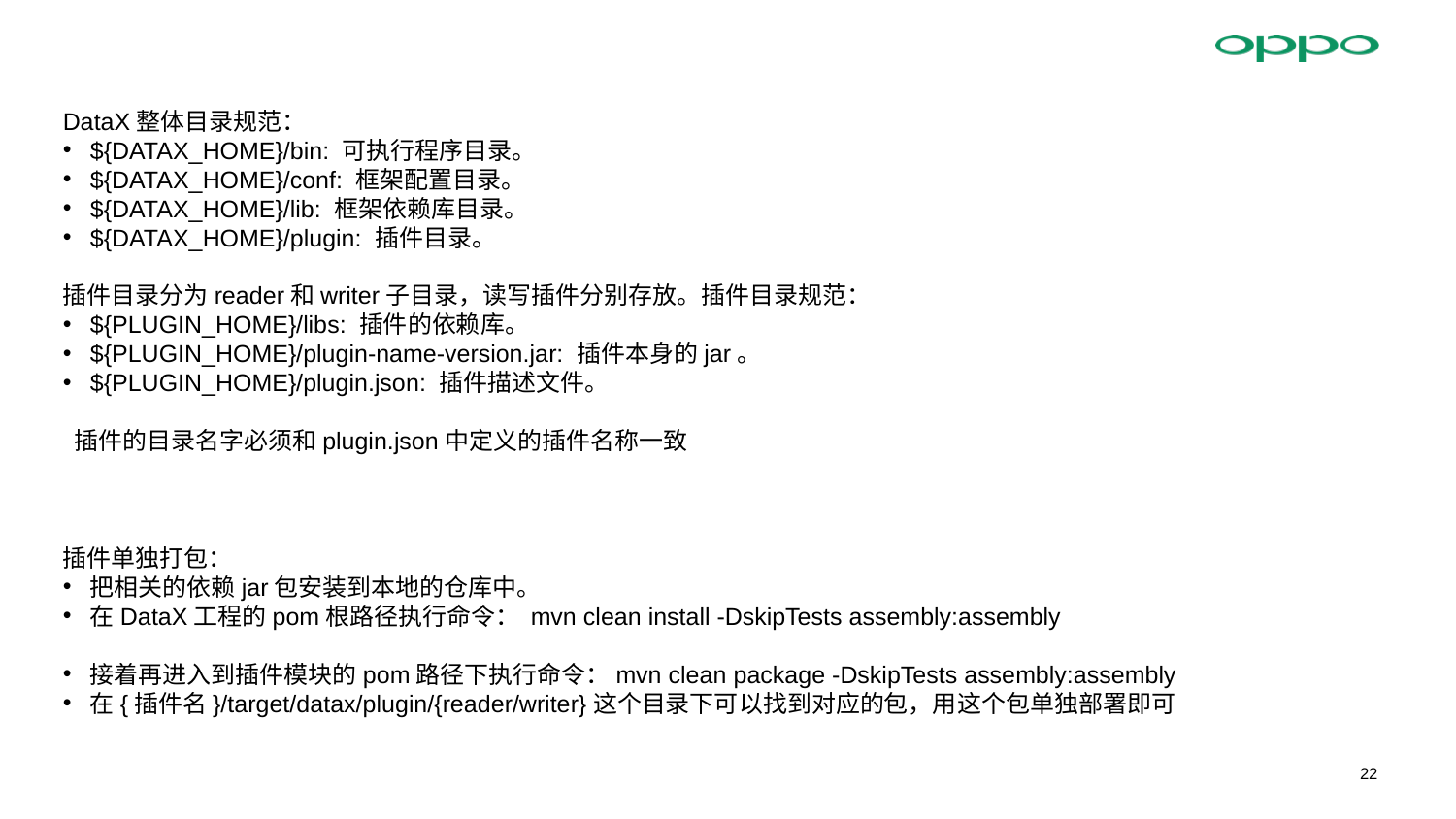

DataX整体目录规范：
${DATAX_HOME}/bin: 可执行程序目录。
${DATAX_HOME}/conf: 框架配置目录。
${DATAX_HOME}/lib: 框架依赖库目录。
${DATAX_HOME}/plugin: 插件目录。

插件目录分为reader和writer子目录，读写插件分别存放。插件目录规范：
${PLUGIN_HOME}/libs: 插件的依赖库。
${PLUGIN_HOME}/plugin-name-version.jar: 插件本身的jar。
${PLUGIN_HOME}/plugin.json: 插件描述文件。

 插件的目录名字必须和plugin.json中定义的插件名称一致
插件单独打包：
把相关的依赖jar包安装到本地的仓库中。
在DataX工程的pom根路径执行命令： mvn clean install -DskipTests assembly:assembly

接着再进入到插件模块的pom路径下执行命令：mvn clean package -DskipTests assembly:assembly
在{插件名}/target/datax/plugin/{reader/writer}这个目录下可以找到对应的包，用这个包单独部署即可